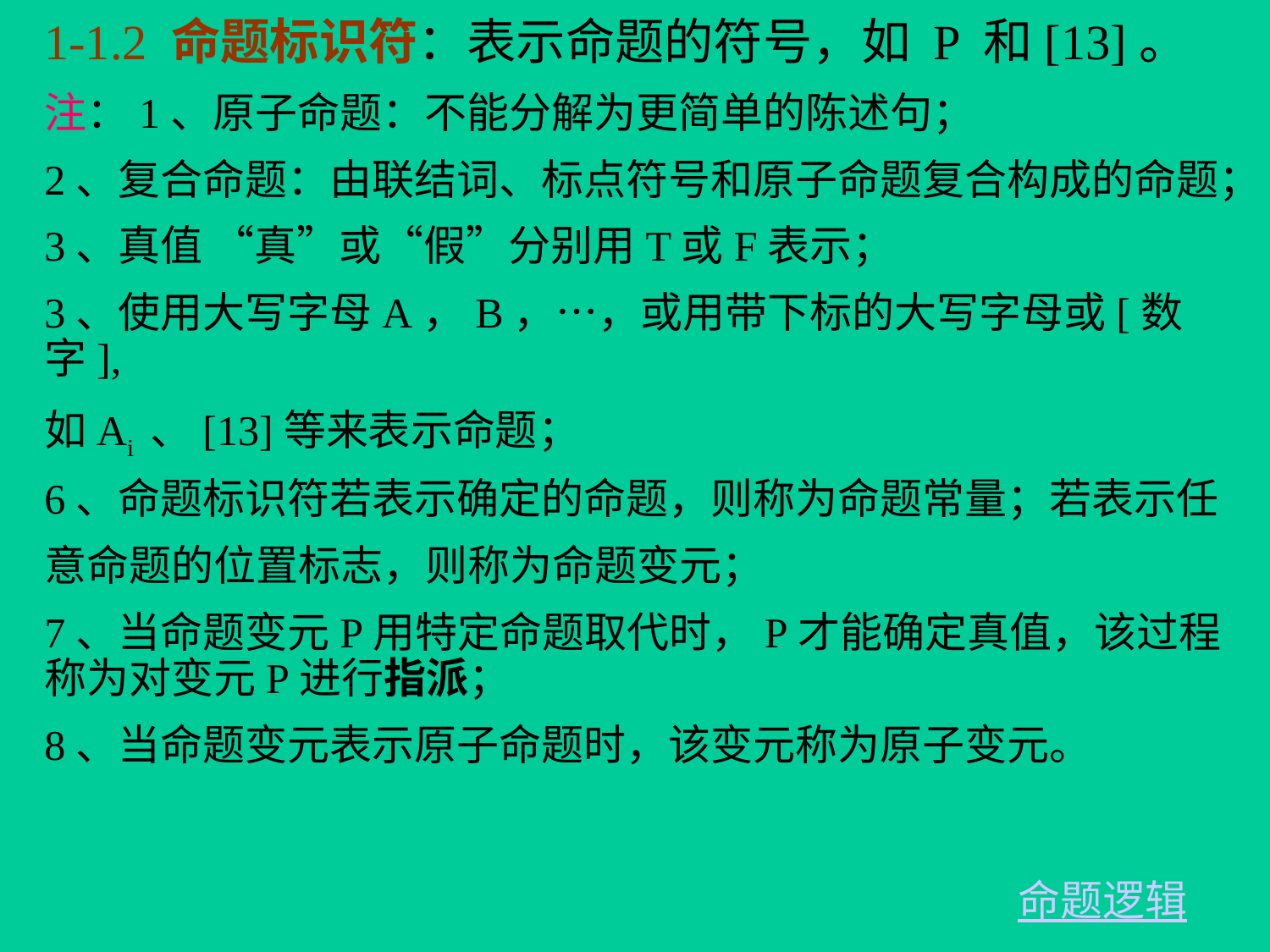

1-1.2	命题标识符：表示命题的符号，如 P 和[13]。
注：1、原子命题：不能分解为更简单的陈述句；
2、复合命题：由联结词、标点符号和原子命题复合构成的命题；
3、真值 “真”或“假”分别用T或F表示；
3、使用大写字母A，B，…，或用带下标的大写字母或[数字],
如Ai 、[13]等来表示命题；
6、命题标识符若表示确定的命题，则称为命题常量；若表示任
意命题的位置标志，则称为命题变元；
7、当命题变元P用特定命题取代时，P才能确定真值，该过程称为对变元P进行指派；
8、当命题变元表示原子命题时，该变元称为原子变元。
命题逻辑